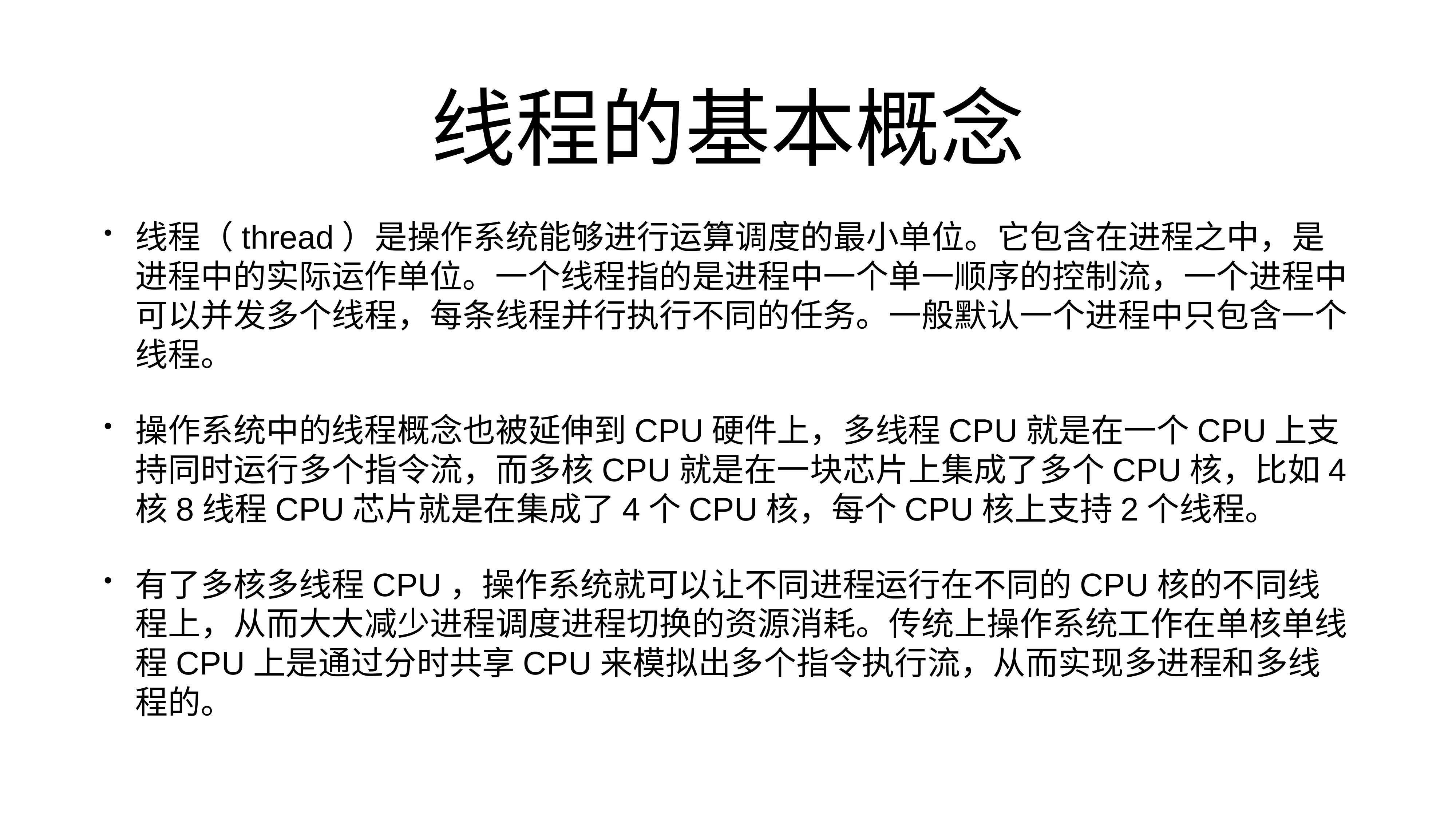

# 线程的基本概念
线程（thread）是操作系统能够进行运算调度的最小单位。它包含在进程之中，是进程中的实际运作单位。一个线程指的是进程中一个单一顺序的控制流，一个进程中可以并发多个线程，每条线程并行执行不同的任务。一般默认一个进程中只包含一个线程。
操作系统中的线程概念也被延伸到CPU硬件上，多线程CPU就是在一个CPU上支持同时运行多个指令流，而多核CPU就是在一块芯片上集成了多个CPU核，比如4核8线程CPU芯片就是在集成了4个CPU核，每个CPU核上支持2个线程。
有了多核多线程CPU，操作系统就可以让不同进程运行在不同的CPU核的不同线程上，从而大大减少进程调度进程切换的资源消耗。传统上操作系统工作在单核单线程CPU上是通过分时共享CPU来模拟出多个指令执行流，从而实现多进程和多线程的。